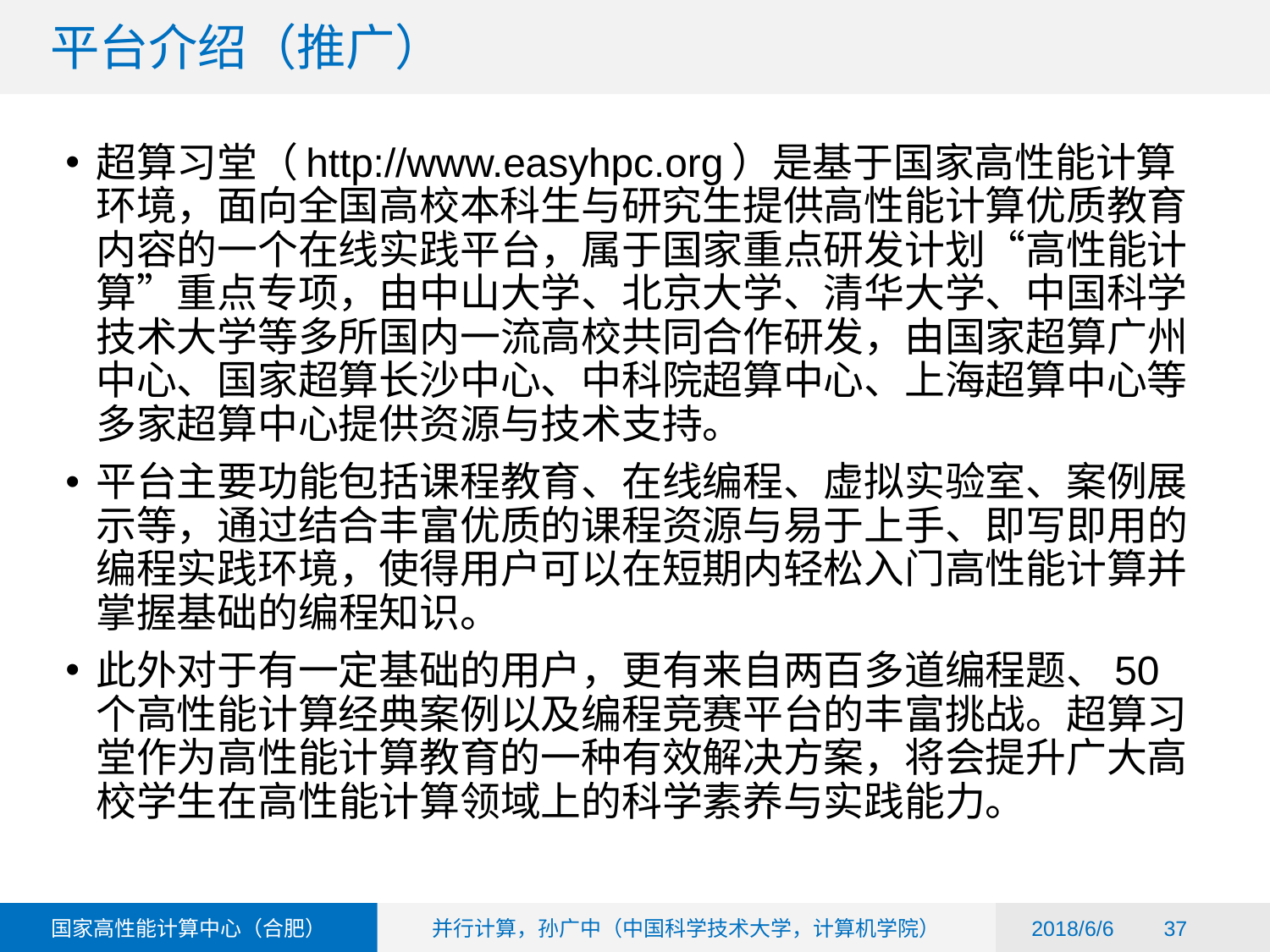

# 平台介绍（推广）
超算习堂（http://www.easyhpc.org）是基于国家高性能计算环境，面向全国高校本科生与研究生提供高性能计算优质教育内容的一个在线实践平台，属于国家重点研发计划“高性能计算”重点专项，由中山大学、北京大学、清华大学、中国科学技术大学等多所国内一流高校共同合作研发，由国家超算广州中心、国家超算长沙中心、中科院超算中心、上海超算中心等多家超算中心提供资源与技术支持。
平台主要功能包括课程教育、在线编程、虚拟实验室、案例展示等，通过结合丰富优质的课程资源与易于上手、即写即用的编程实践环境，使得用户可以在短期内轻松入门高性能计算并掌握基础的编程知识。
此外对于有一定基础的用户，更有来自两百多道编程题、50个高性能计算经典案例以及编程竞赛平台的丰富挑战。超算习堂作为高性能计算教育的一种有效解决方案，将会提升广大高校学生在高性能计算领域上的科学素养与实践能力。
2018/6/6
37